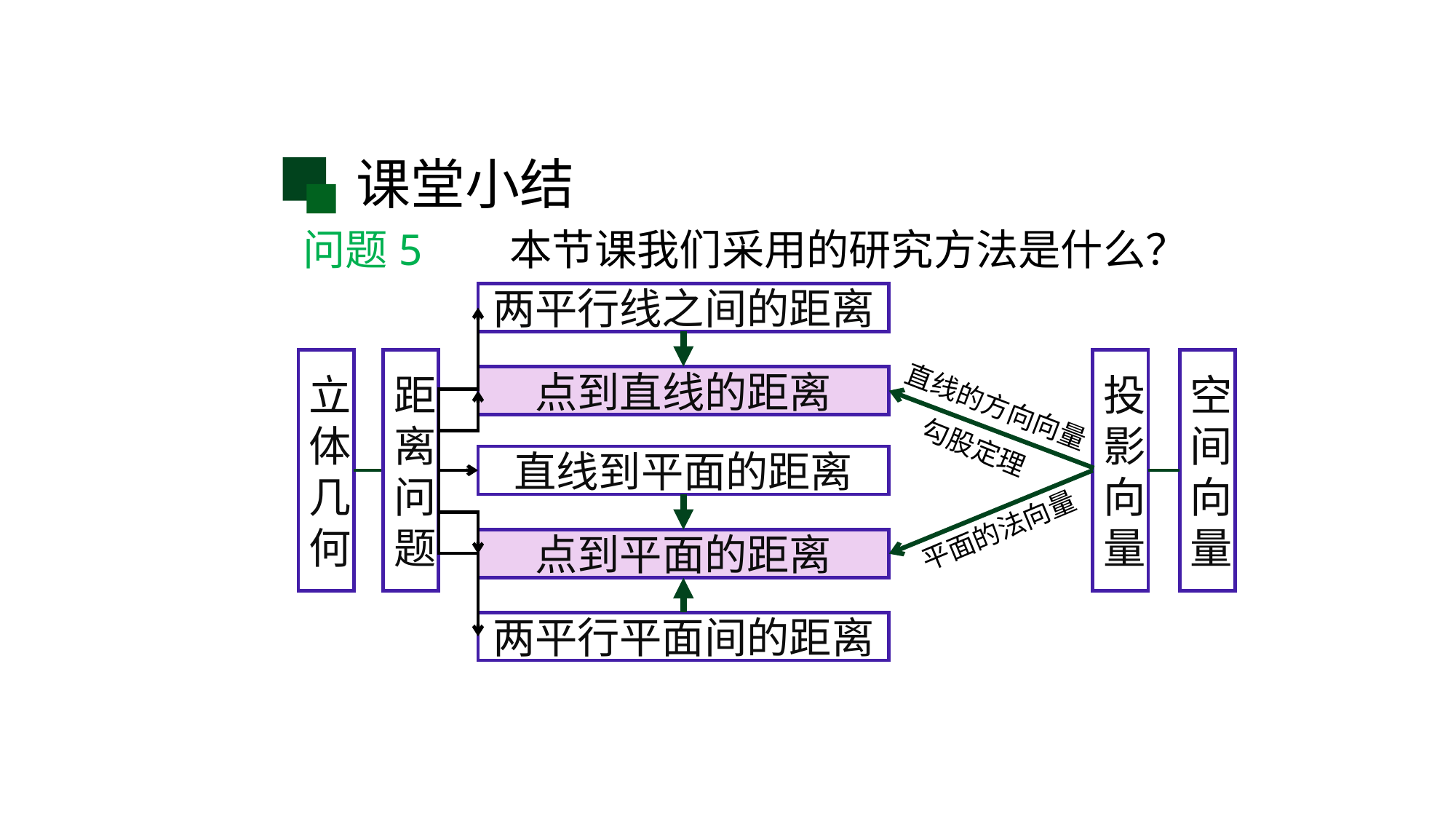

课堂小结

问题5   本节课我们采用的研究方法是什么？
两平行线之间的距离
立体几何
距离问题
投影向量
空间向量
点到直线的距离
直线的方向向量
勾股定理
直线到平面的距离
平面的法向量
点到平面的距离
两平行平面间的距离